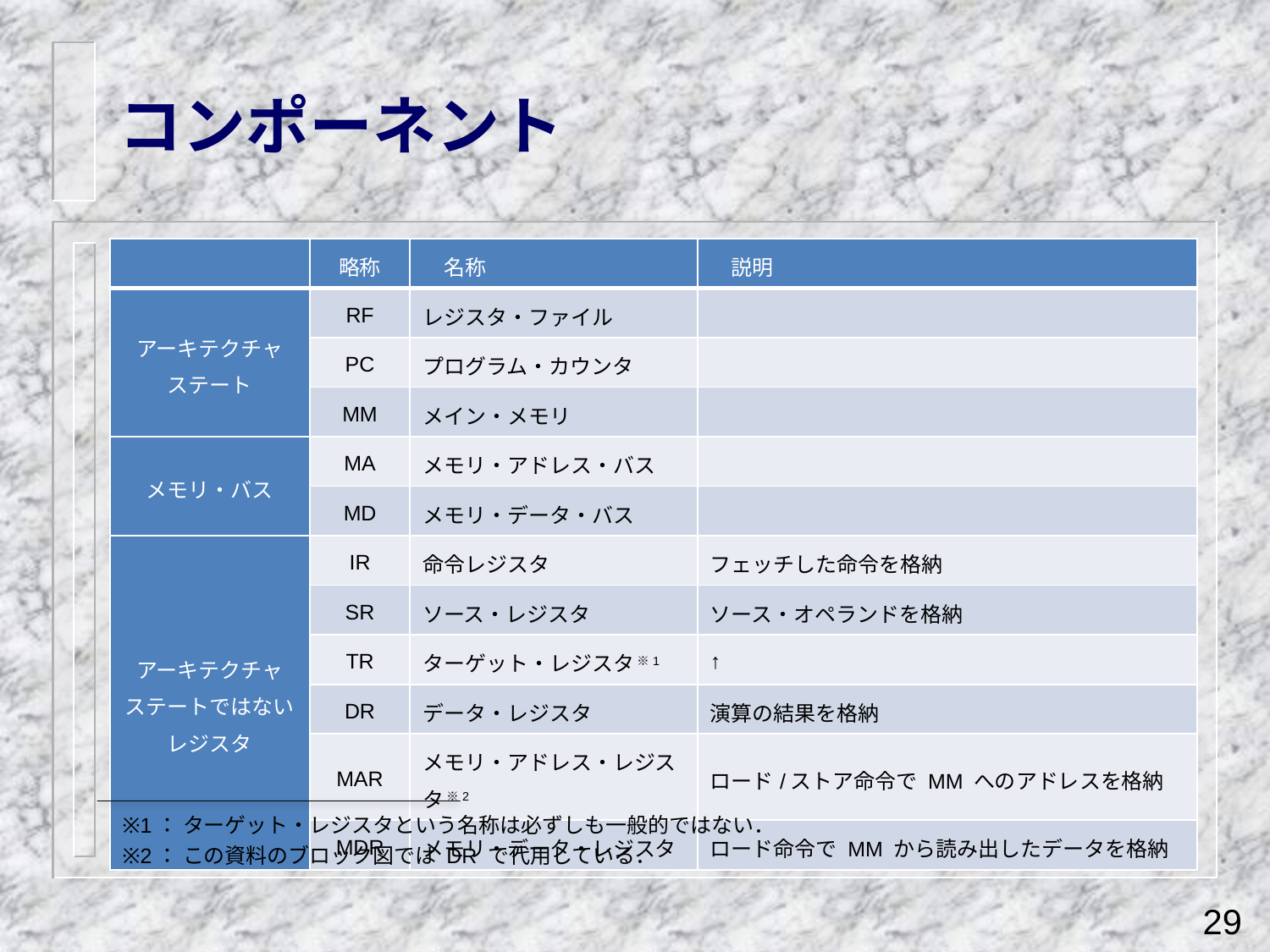

# コンポーネント
|  | 略称 | 名称 | 説明 |
| --- | --- | --- | --- |
| アーキテクチャ ステート | RF | レジスタ・ファイル |  |
|  | PC | プログラム・カウンタ |  |
|  | MM | メイン・メモリ |  |
| メモリ・バス | MA | メモリ・アドレス・バス |  |
|  | MD | メモリ・データ・バス |  |
| アーキテクチャ ステートではない レジスタ | IR | 命令レジスタ | フェッチした命令を格納 |
|  | SR | ソース・レジスタ | ソース・オペランドを格納 |
|  | TR | ターゲット・レジスタ ※1 | ↑ |
|  | DR | データ・レジスタ | 演算の結果を格納 |
|  | MAR | メモリ・アドレス・レジスタ ※2 | ロード/ストア命令で MM へのアドレスを格納 |
|  | MDR | メモリ・データ・レジスタ | ロード命令で MM から読み出したデータを格納 |
※1： ターゲット・レジスタという名称は必ずしも一般的ではない．
※2： この資料のブロック図では DR で代用している．
29